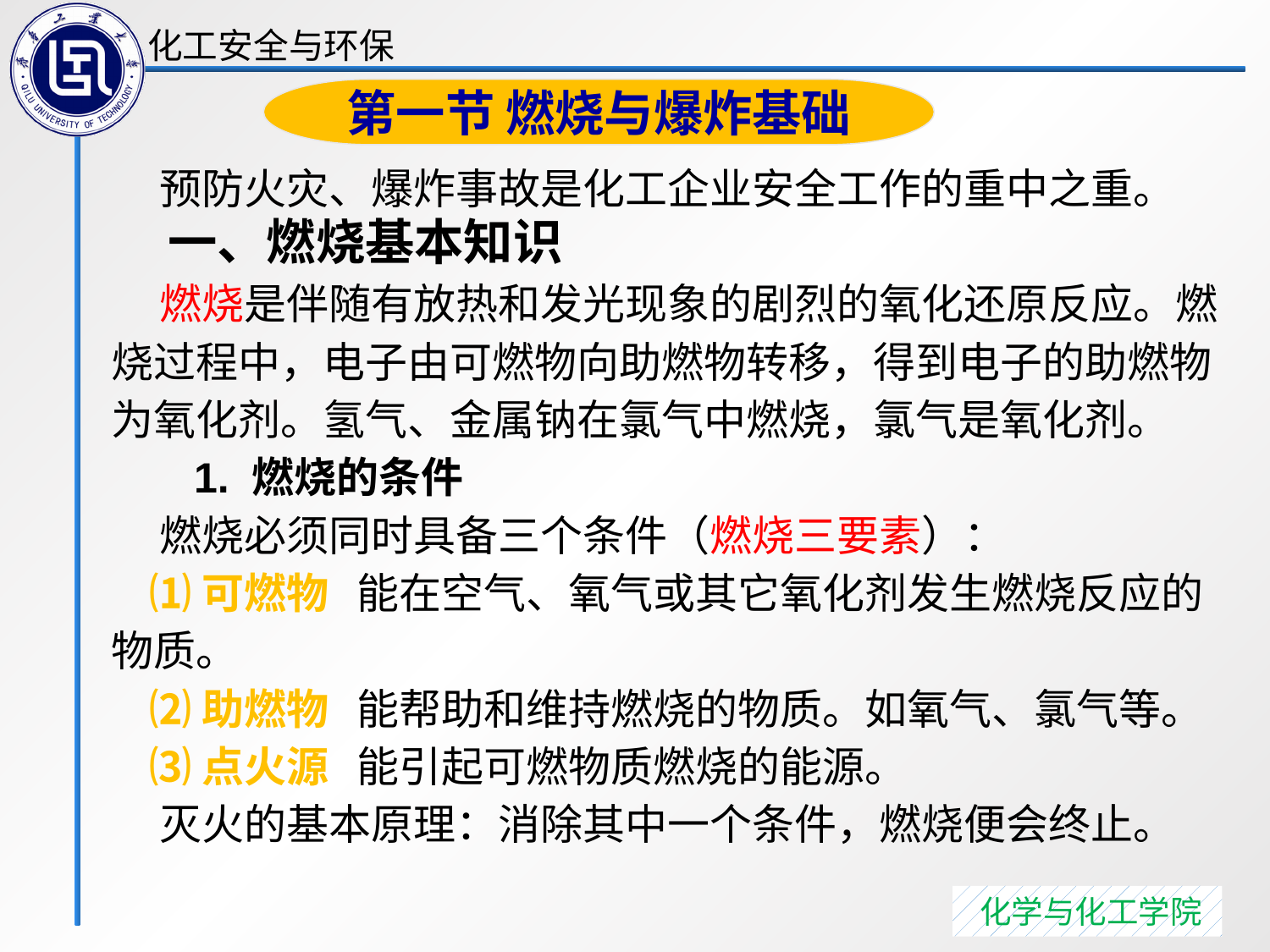

第一节 燃烧与爆炸基础
    预防火灾、爆炸事故是化工企业安全工作的重中之重。
    一、燃烧基本知识
    燃烧是伴随有放热和发光现象的剧烈的氧化还原反应。燃烧过程中，电子由可燃物向助燃物转移，得到电子的助燃物为氧化剂。氢气、金属钠在氯气中燃烧，氯气是氧化剂。
       1. 燃烧的条件
    燃烧必须同时具备三个条件（燃烧三要素）：
    ⑴可燃物   能在空气、氧气或其它氧化剂发生燃烧反应的物质。
    ⑵助燃物   能帮助和维持燃烧的物质。如氧气、氯气等。
    ⑶点火源   能引起可燃物质燃烧的能源。
    灭火的基本原理：消除其中一个条件，燃烧便会终止。